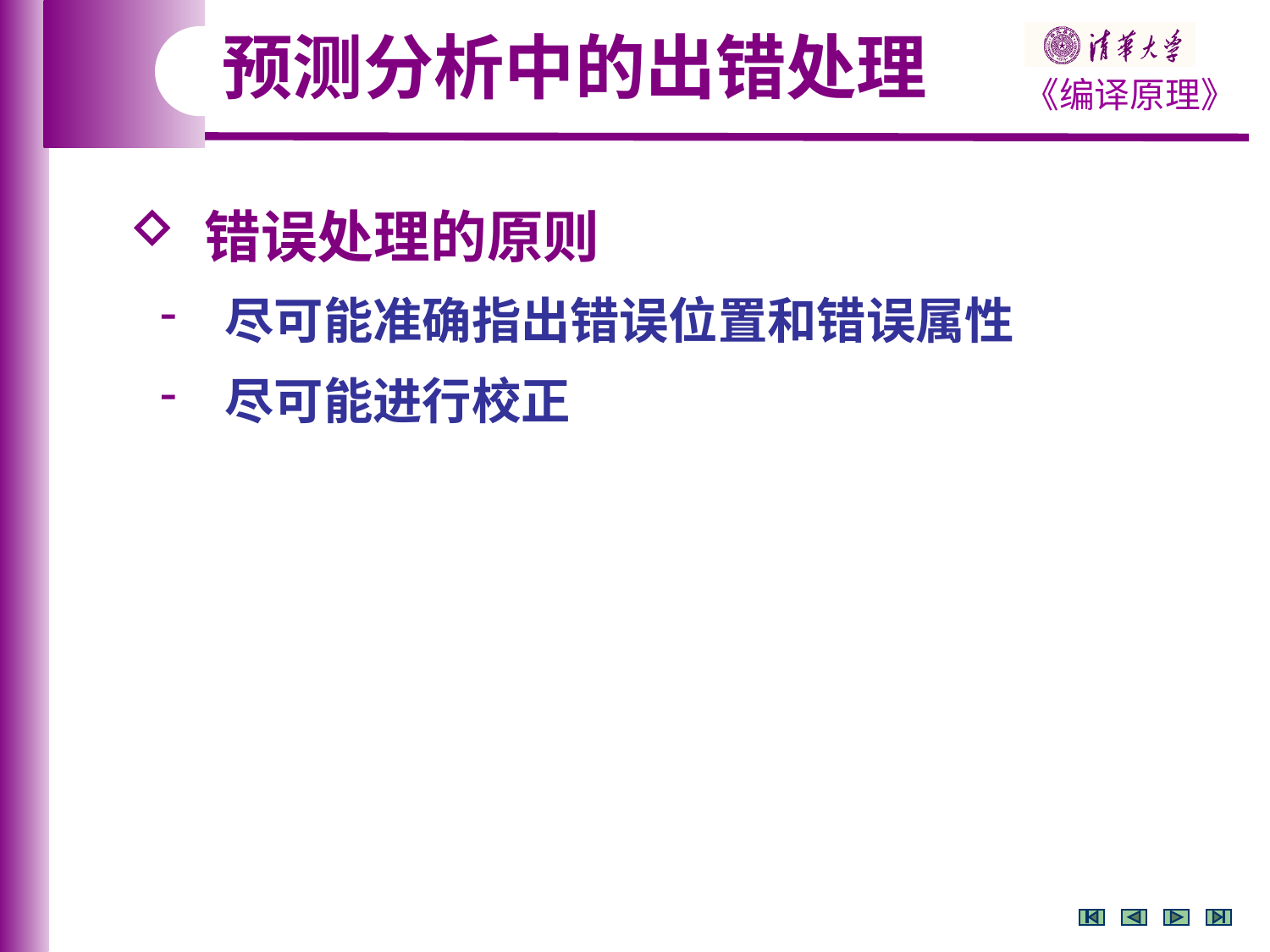

预测分析中的出错处理
 错误处理的原则

  尽可能准确指出错误位置和错误属性

  尽可能进行校正